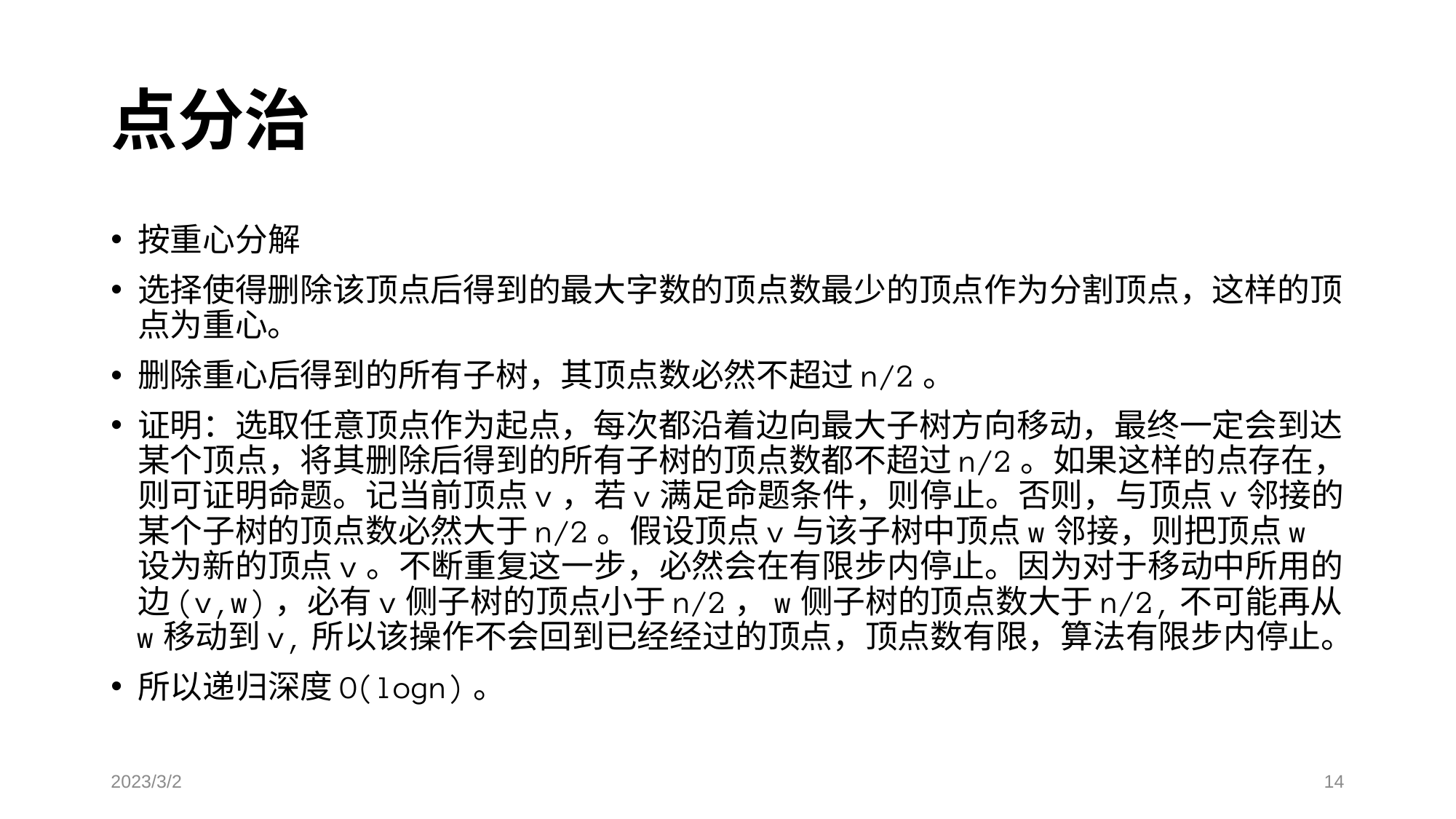

# 点分治
按重心分解
选择使得删除该顶点后得到的最大字数的顶点数最少的顶点作为分割顶点，这样的顶点为重心。
删除重心后得到的所有子树，其顶点数必然不超过n/2。
证明：选取任意顶点作为起点，每次都沿着边向最大子树方向移动，最终一定会到达某个顶点，将其删除后得到的所有子树的顶点数都不超过n/2。如果这样的点存在，则可证明命题。记当前顶点v，若v满足命题条件，则停止。否则，与顶点v邻接的某个子树的顶点数必然大于n/2。假设顶点v与该子树中顶点w邻接，则把顶点w设为新的顶点v。不断重复这一步，必然会在有限步内停止。因为对于移动中所用的边(v,w)，必有v侧子树的顶点小于n/2，w侧子树的顶点数大于n/2,不可能再从w移动到v,所以该操作不会回到已经经过的顶点，顶点数有限，算法有限步内停止。
所以递归深度O(logn)。
2023/3/2
14